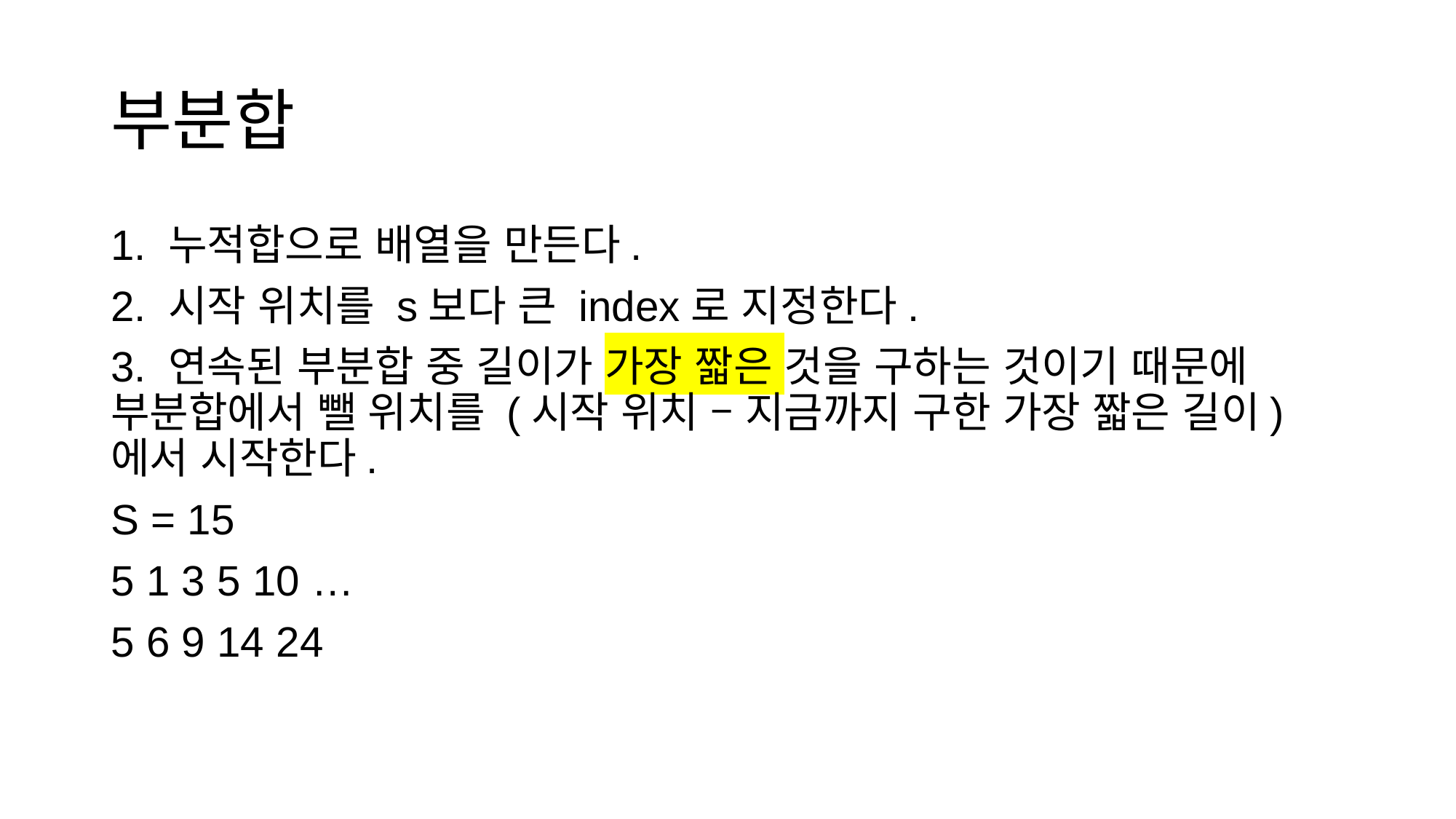

# 부분합
1. 누적합으로 배열을 만든다.
2. 시작 위치를 s보다 큰 index로 지정한다.
3. 연속된 부분합 중 길이가 가장 짧은 것을 구하는 것이기 때문에 부분합에서 뺄 위치를 (시작 위치 – 지금까지 구한 가장 짧은 길이)에서 시작한다.
S = 15
5 1 3 5 10 …
5 6 9 14 24